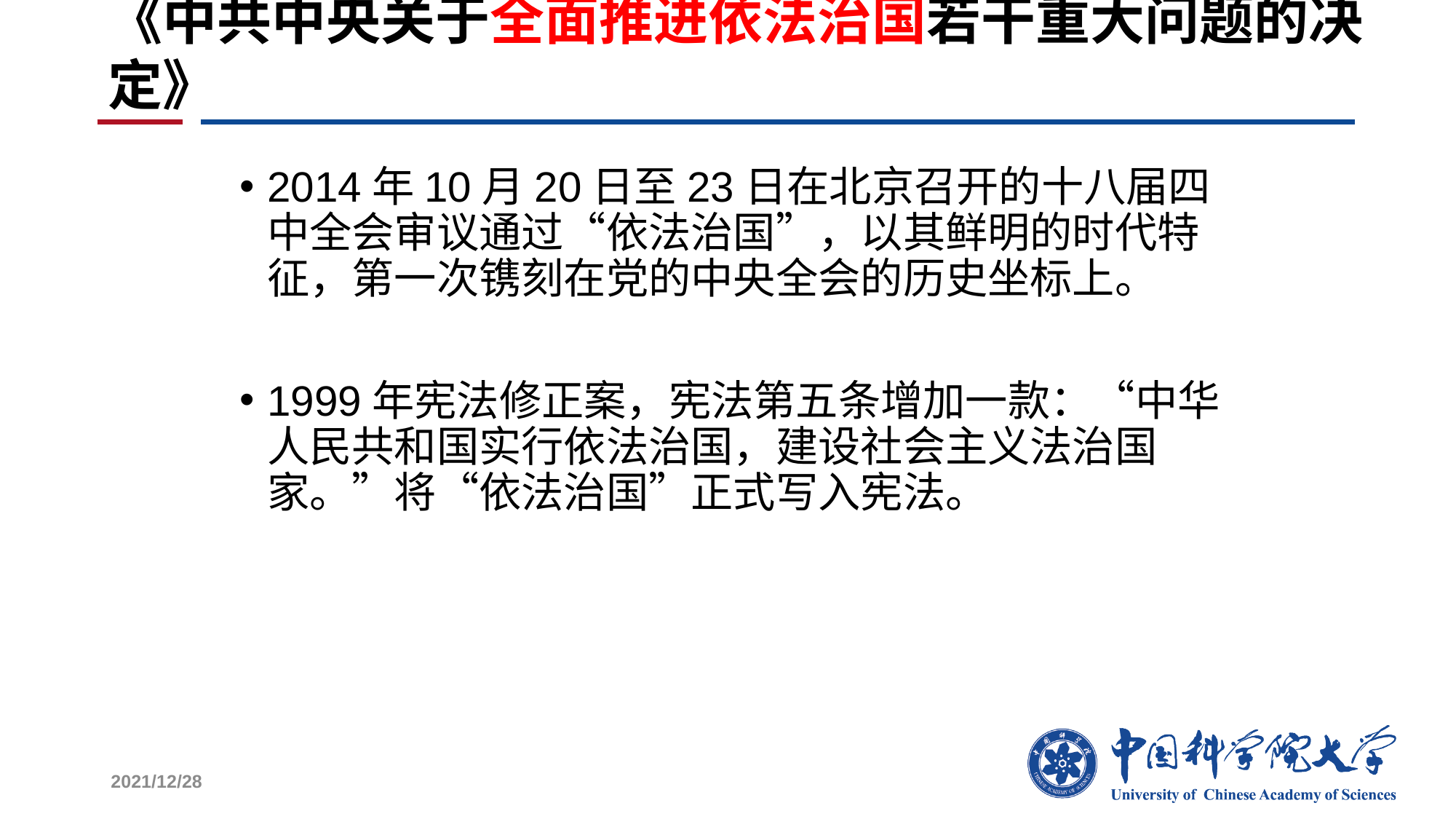

# 《中共中央关于全面推进依法治国若干重大问题的决定》
2014年10月20日至23日在北京召开的十八届四中全会审议通过“依法治国”，以其鲜明的时代特征，第一次镌刻在党的中央全会的历史坐标上。

1999年宪法修正案，宪法第五条增加一款：“中华人民共和国实行依法治国，建设社会主义法治国家。”将“依法治国”正式写入宪法。

2021/12/28